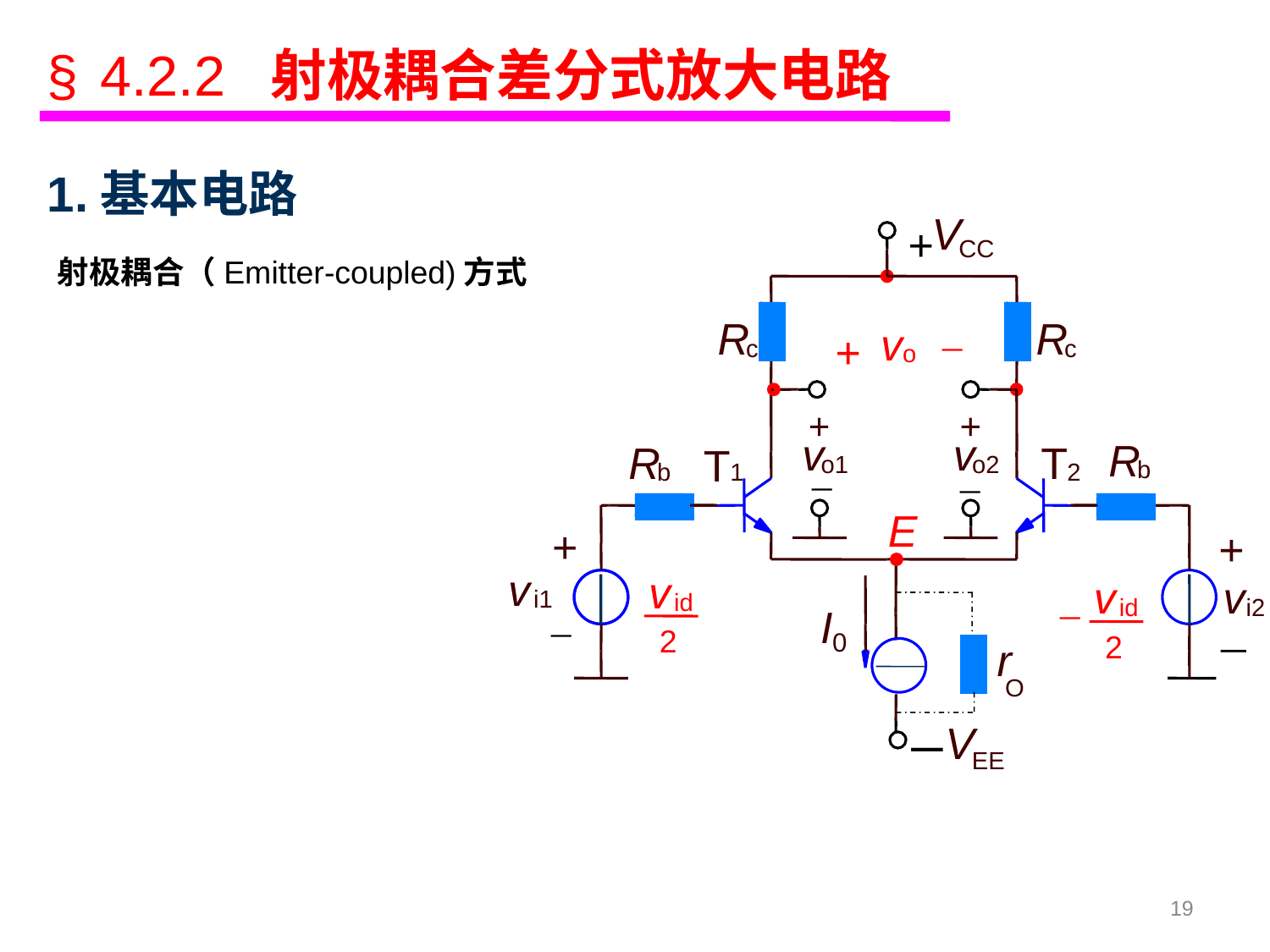

§ 4.2.2  射极耦合差分式放大电路

1.基本电路
V
+

CC

R
R
v
+
－
c
c
o

+
+
v
v
R
R
T
T
o1
o2

b
b
1
2
－
－

E

+

+

v
v

v

v

i1
id
id
i2

I
－

－
2

0
2
－
r

O

_

V

EE
射极耦合（Emitter-coupled)方式
19